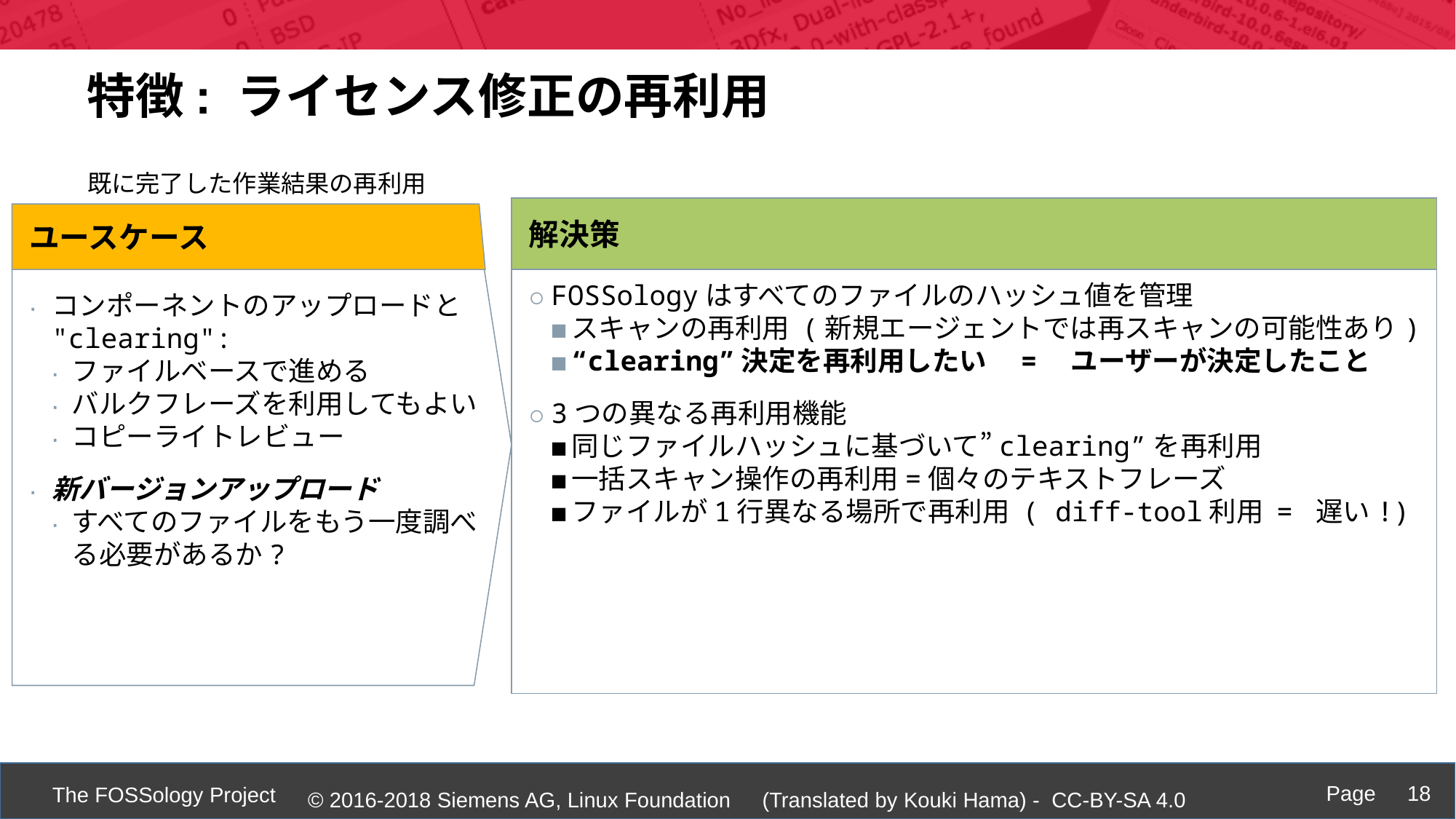

特徴: ライセンス修正の再利用
既に完了した作業結果の再利用
解決策

コンポーネントのアップロードと "clearing":
ファイルベースで進める
バルクフレーズを利用してもよい
コピーライトレビュー
新バージョンアップロード
すべてのファイルをもう一度調べる必要があるか?

ユースケース
FOSSologyはすべてのファイルのハッシュ値を管理
スキャンの再利用 (新規エージェントでは再スキャンの可能性あり)
“clearing”決定を再利用したい　=　ユーザーが決定したこと
3つの異なる再利用機能
同じファイルハッシュに基づいて”clearing”を再利用
一括スキャン操作の再利用=個々のテキストフレーズ
ファイルが1行異なる場所で再利用 ( diff-tool利用 = 遅い!)